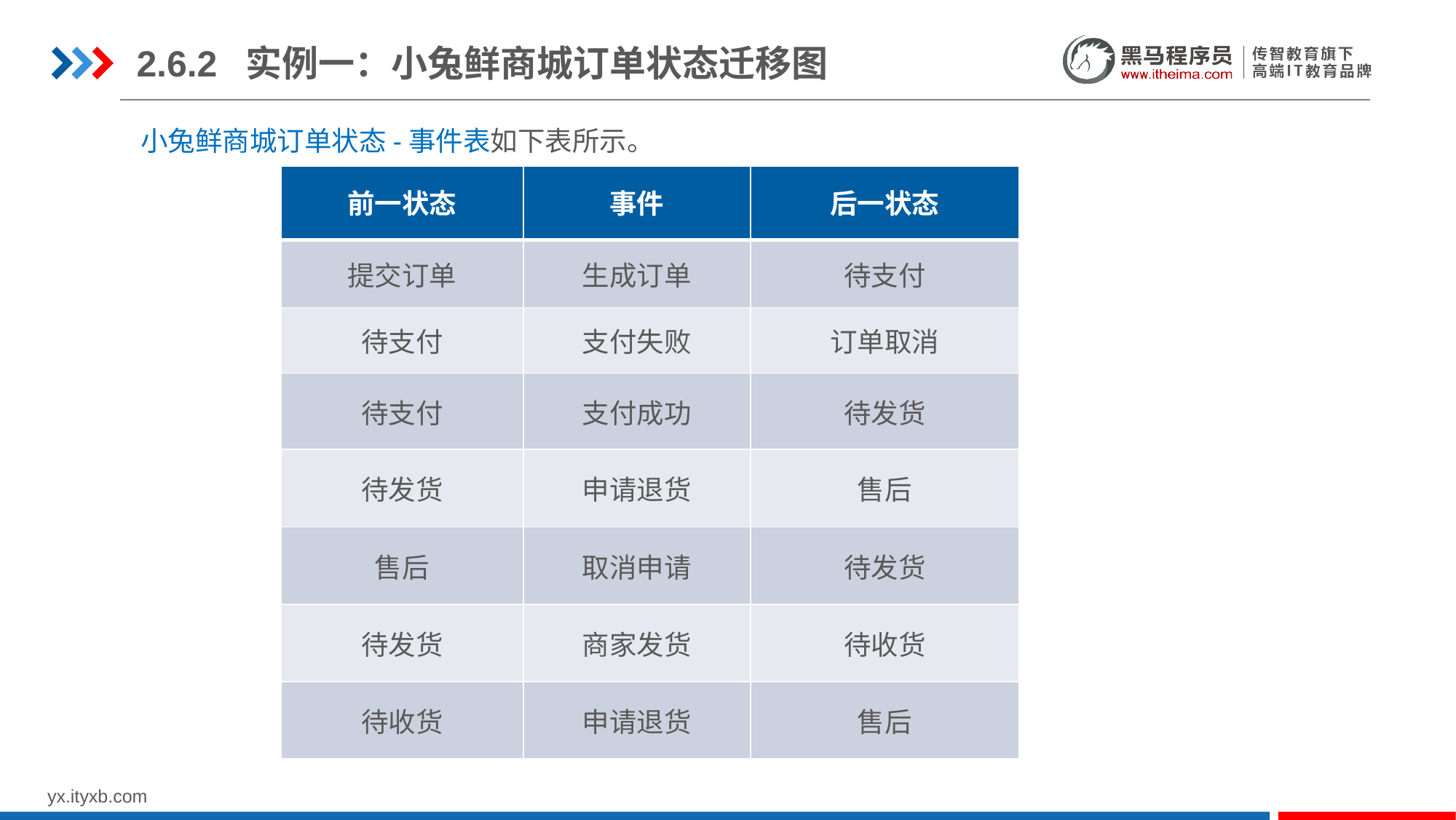

2.6.2	实例一：小兔鲜商城订单状态迁移图
小兔鲜商城订单状态-事件表如下表所示。
| 前一状态 | 事件 | 后一状态 |
| --- | --- | --- |
| 提交订单 | 生成订单 | 待支付 |
| 待支付 | 支付失败 | 订单取消 |
| 待支付 | 支付成功 | 待发货 |
| 待发货 | 申请退货 | 售后 |
| 售后 | 取消申请 | 待发货 |
| 待发货 | 商家发货 | 待收货 |
| 待收货 | 申请退货 | 售后 |